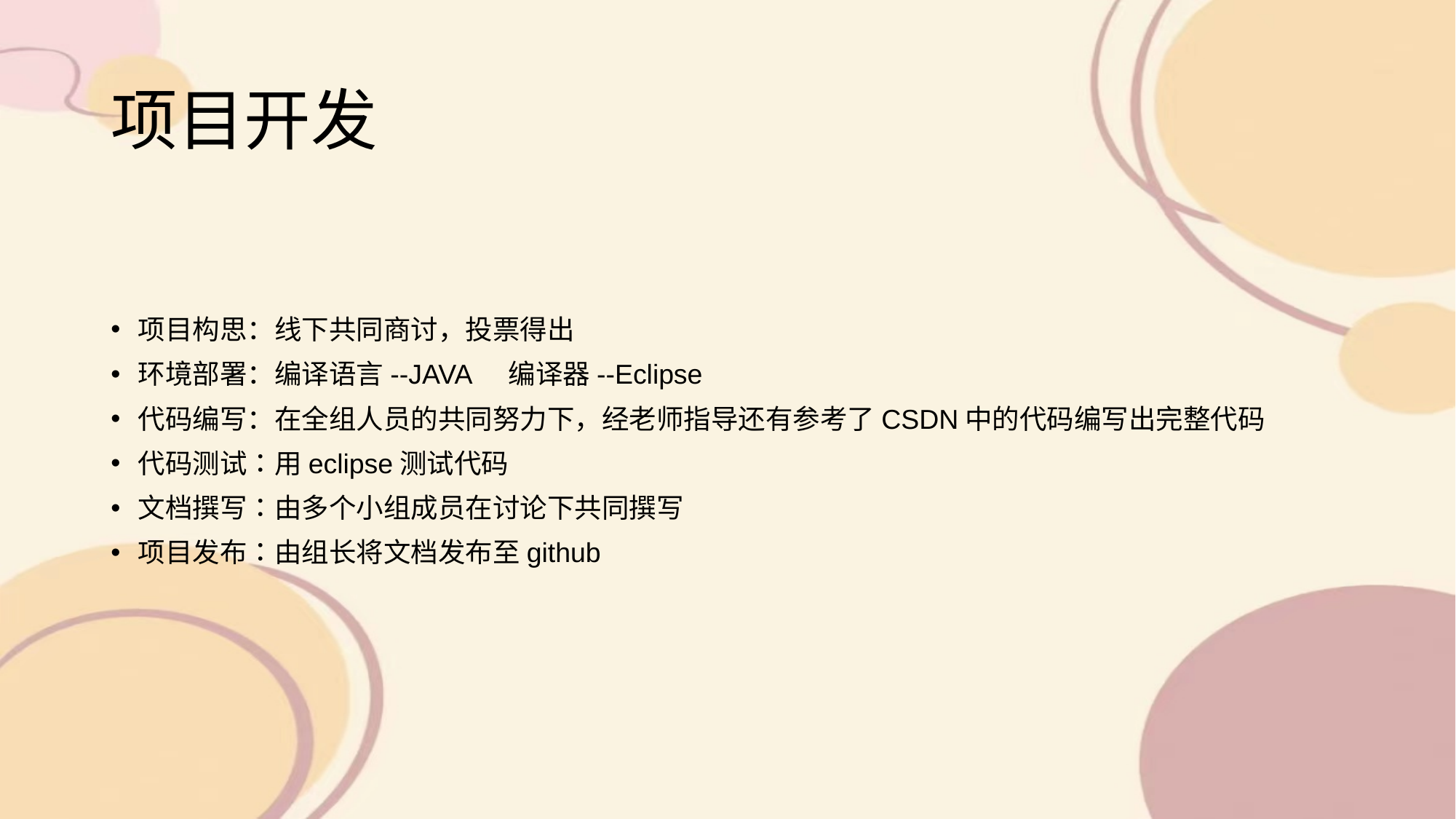

# 项目开发

项目构思：线下共同商讨，投票得出
环境部署：编译语言--JAVA    编译器--Eclipse
代码编写：在全组人员的共同努力下，经老师指导还有参考了CSDN中的代码编写出完整代码
代码测试：用eclipse测试代码
文档撰写：由多个小组成员在讨论下共同撰写
项目发布：由组长将文档发布至github